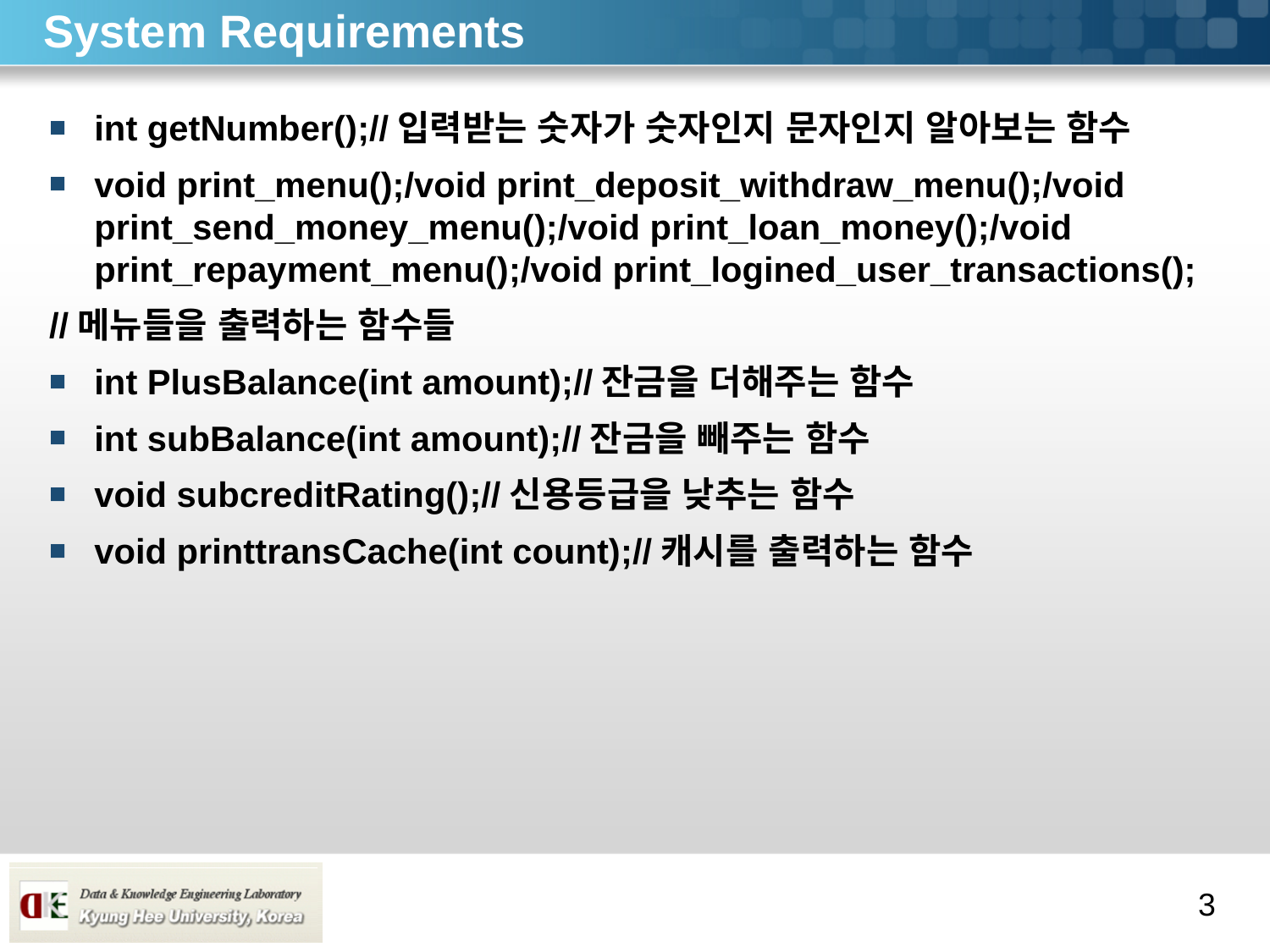

# System Requirements
int getNumber();//입력받는 숫자가 숫자인지 문자인지 알아보는 함수
void print_menu();/void print_deposit_withdraw_menu();/void print_send_money_menu();/void print_loan_money();/void print_repayment_menu();/void print_logined_user_transactions();
//메뉴들을 출력하는 함수들
int PlusBalance(int amount);//잔금을 더해주는 함수
int subBalance(int amount);//잔금을 빼주는 함수
void subcreditRating();//신용등급을 낮추는 함수
void printtransCache(int count);//캐시를 출력하는 함수